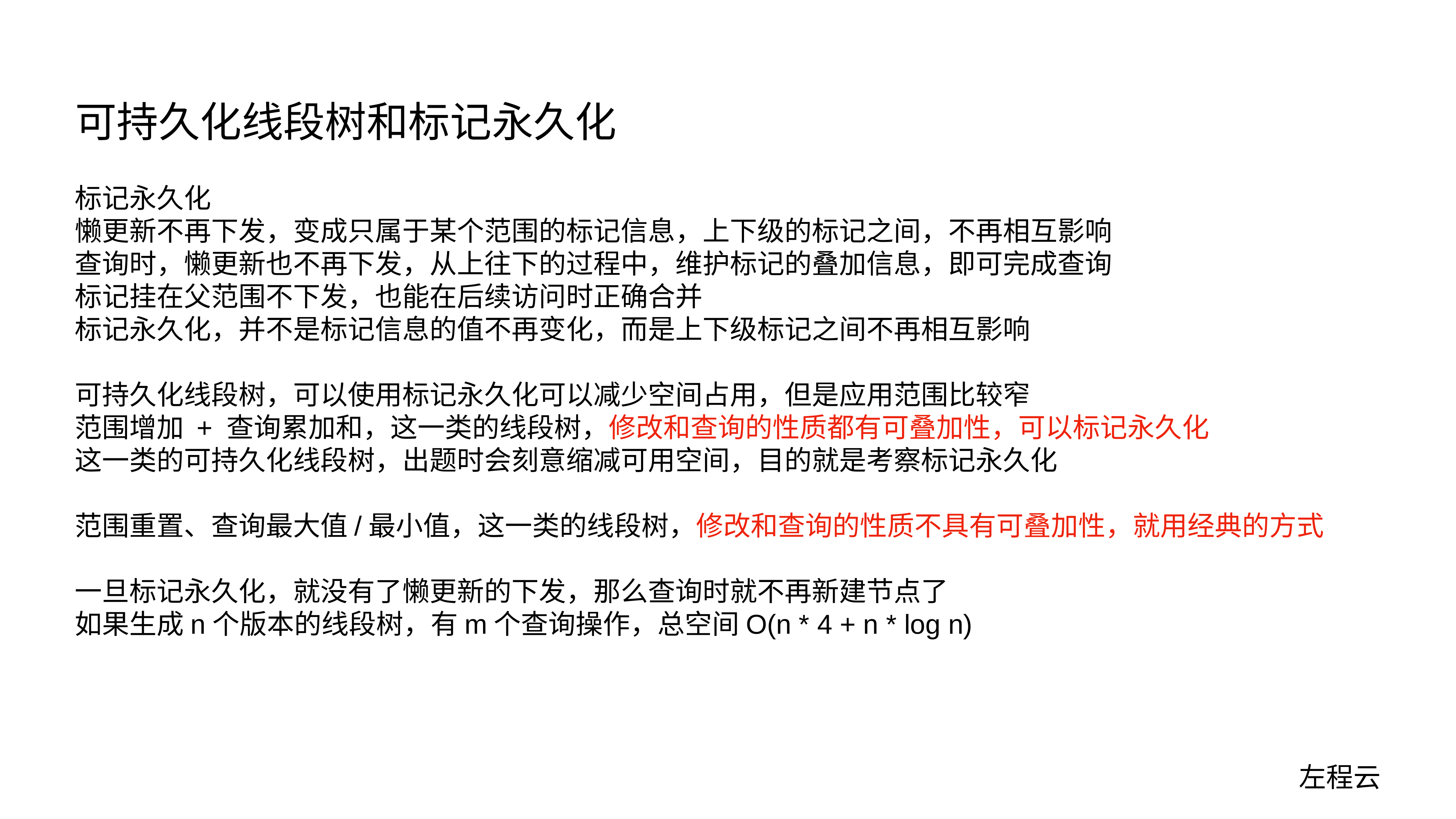

# 可持久化线段树和标记永久化
标记永久化
懒更新不再下发，变成只属于某个范围的标记信息，上下级的标记之间，不再相互影响
查询时，懒更新也不再下发，从上往下的过程中，维护标记的叠加信息，即可完成查询
标记挂在父范围不下发，也能在后续访问时正确合并
标记永久化，并不是标记信息的值不再变化，而是上下级标记之间不再相互影响

可持久化线段树，可以使用标记永久化可以减少空间占用，但是应用范围比较窄
范围增加 + 查询累加和，这一类的线段树，修改和查询的性质都有可叠加性，可以标记永久化
这一类的可持久化线段树，出题时会刻意缩减可用空间，目的就是考察标记永久化

范围重置、查询最大值/最小值，这一类的线段树，修改和查询的性质不具有可叠加性，就用经典的方式

一旦标记永久化，就没有了懒更新的下发，那么查询时就不再新建节点了
如果生成n个版本的线段树，有m个查询操作，总空间O(n * 4 + n * log n)
左程云